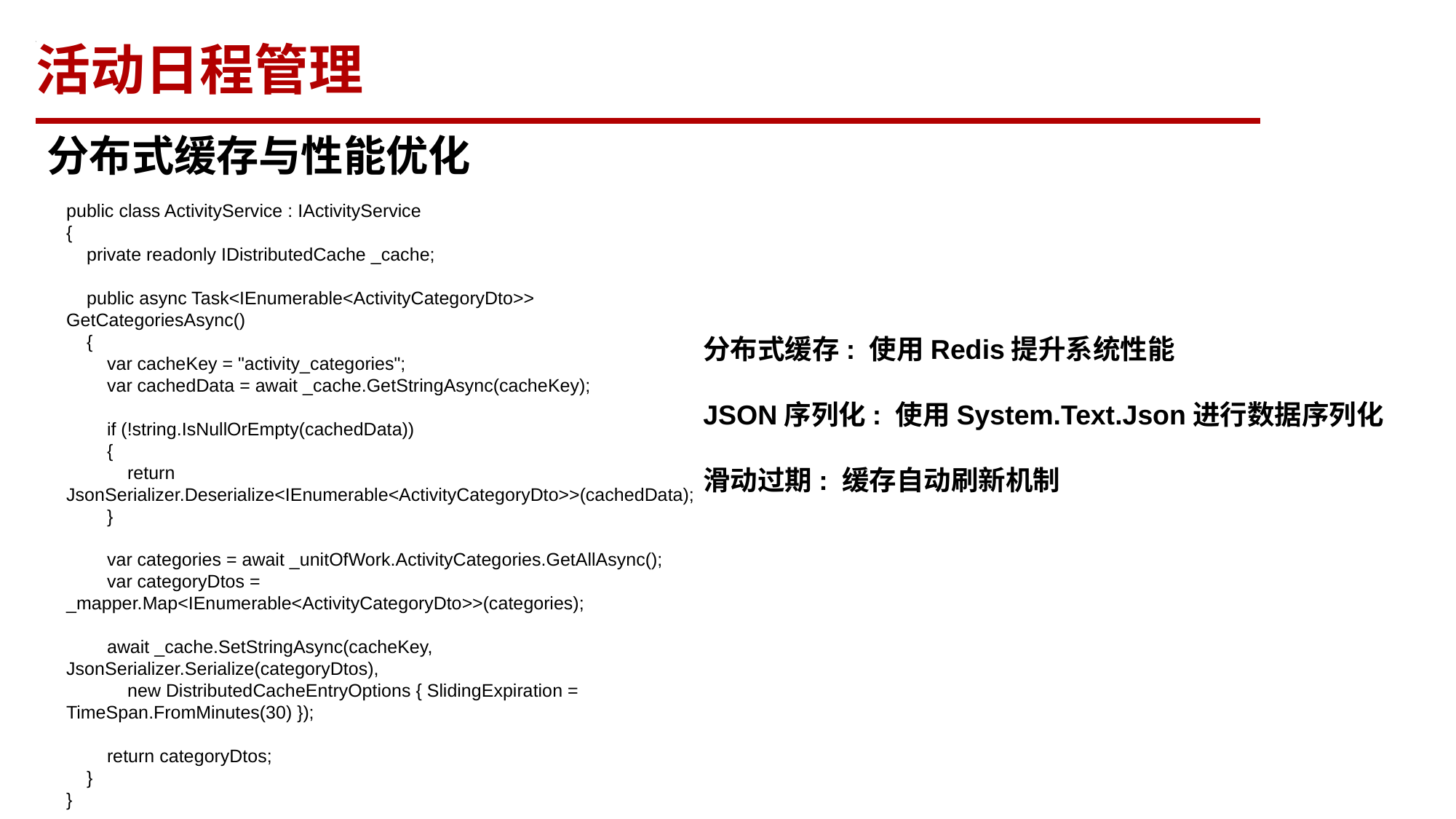

活动日程管理
T

分布式缓存与性能优化
public class ActivityService : IActivityService
{
    private readonly IDistributedCache _cache;

    public async Task<IEnumerable<ActivityCategoryDto>> GetCategoriesAsync()
    {
        var cacheKey = "activity_categories";
        var cachedData = await _cache.GetStringAsync(cacheKey);

        if (!string.IsNullOrEmpty(cachedData))
        {
            return JsonSerializer.Deserialize<IEnumerable<ActivityCategoryDto>>(cachedData);
        }

        var categories = await _unitOfWork.ActivityCategories.GetAllAsync();
        var categoryDtos = _mapper.Map<IEnumerable<ActivityCategoryDto>>(categories);

        await _cache.SetStringAsync(cacheKey, JsonSerializer.Serialize(categoryDtos),
            new DistributedCacheEntryOptions { SlidingExpiration = TimeSpan.FromMinutes(30) });

        return categoryDtos;
    }
}
分布式缓存: 使用Redis提升系统性能

JSON序列化: 使用System.Text.Json进行数据序列化

滑动过期: 缓存自动刷新机制